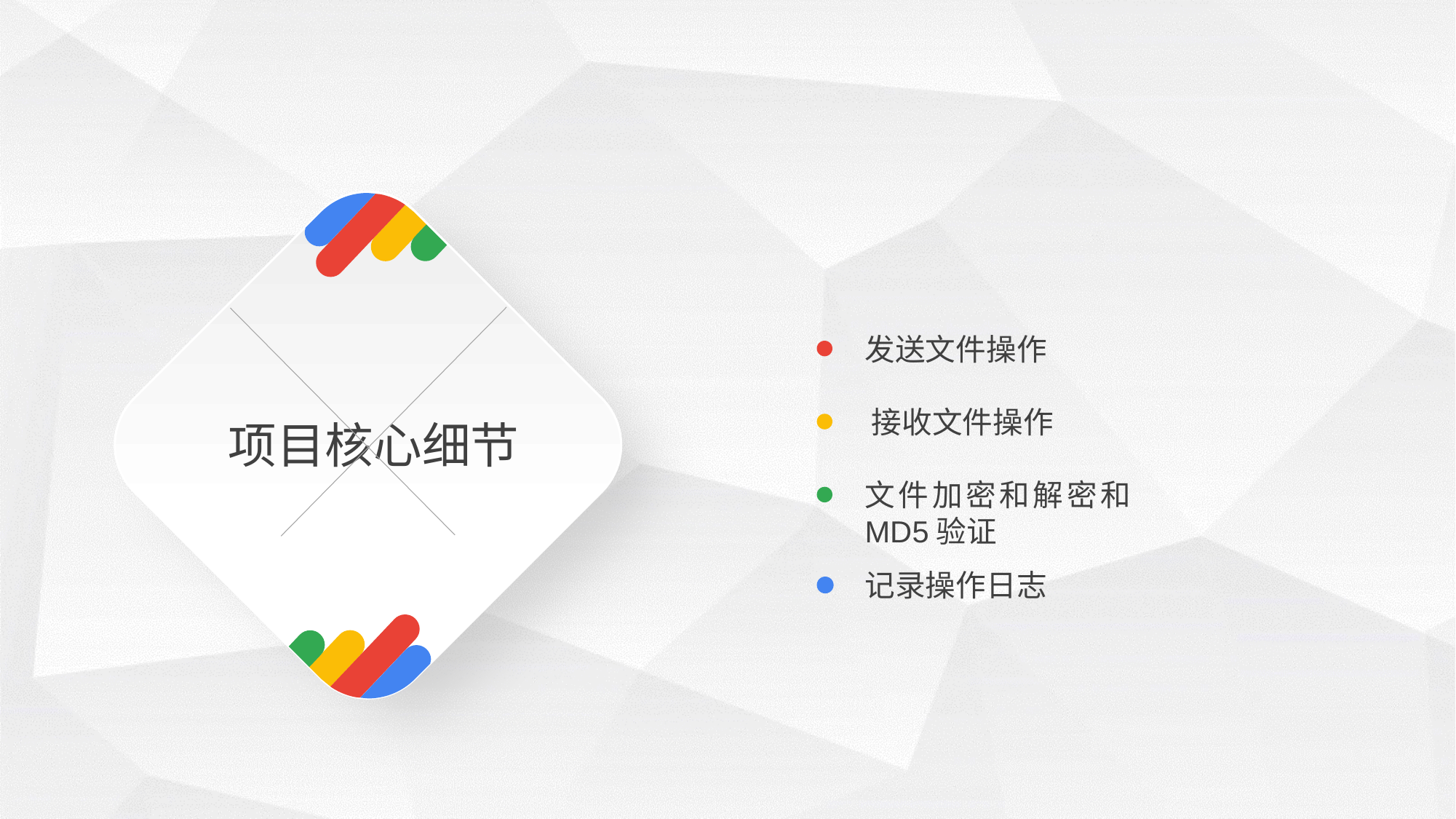

发送文件操作

 接收文件操作
项目核心细节

文件加密和解密和MD5验证

记录操作日志